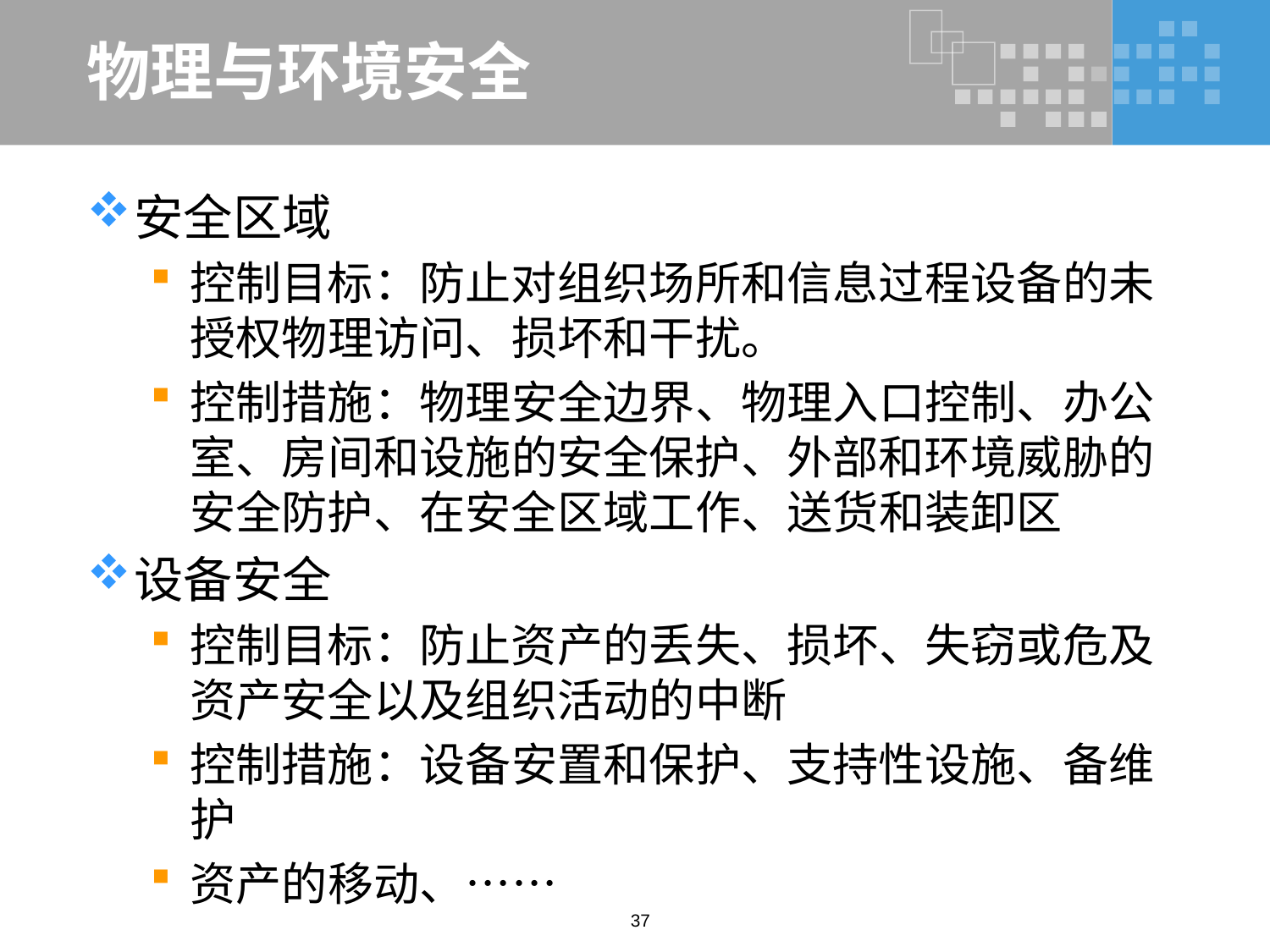

# 物理与环境安全
安全区域
控制目标：防止对组织场所和信息过程设备的未授权物理访问、损坏和干扰。
控制措施：物理安全边界、物理入口控制、办公室、房间和设施的安全保护、外部和环境威胁的安全防护、在安全区域工作、送货和装卸区
设备安全
控制目标：防止资产的丢失、损坏、失窃或危及资产安全以及组织活动的中断
控制措施：设备安置和保护、支持性设施、备维护
资产的移动、……
37